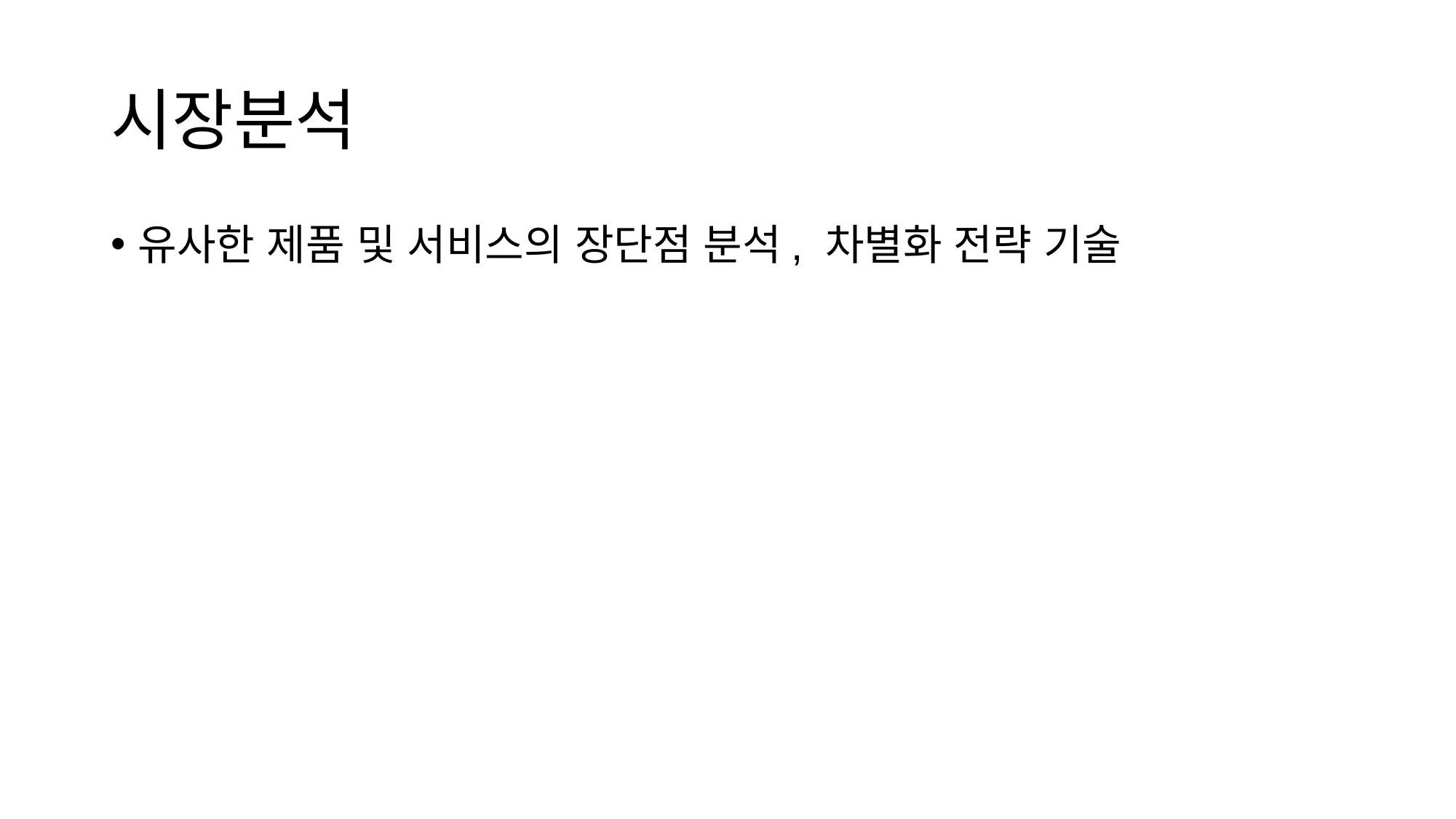

# 시장분석
유사한 제품 및 서비스의 장단점 분석, 차별화 전략 기술